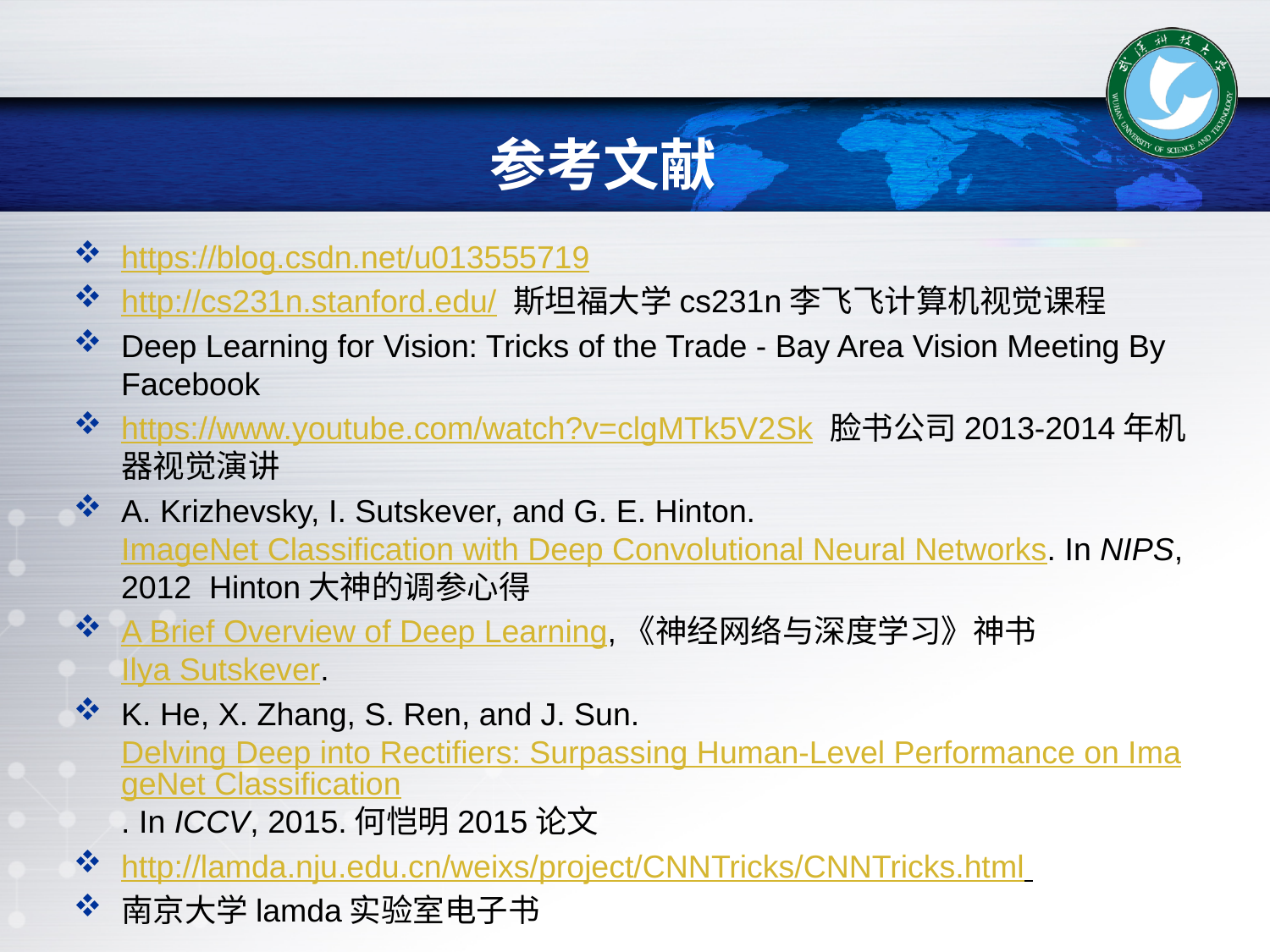

# 参考文献
https://blog.csdn.net/u013555719
http://cs231n.stanford.edu/ 斯坦福大学cs231n李飞飞计算机视觉课程
Deep Learning for Vision: Tricks of the Trade - Bay Area Vision Meeting By Facebook
https://www.youtube.com/watch?v=clgMTk5V2Sk 脸书公司2013-2014年机器视觉演讲
A. Krizhevsky, I. Sutskever, and G. E. Hinton. ImageNet Classification with Deep Convolutional Neural Networks. In NIPS, 2012  Hinton大神的调参心得
A Brief Overview of Deep Learning,《神经网络与深度学习》神书 Ilya Sutskever.
K. He, X. Zhang, S. Ren, and J. Sun. Delving Deep into Rectifiers: Surpassing Human-Level Performance on ImageNet Classification. In ICCV, 2015.何恺明2015论文
http://lamda.nju.edu.cn/weixs/project/CNNTricks/CNNTricks.html
南京大学lamda实验室电子书